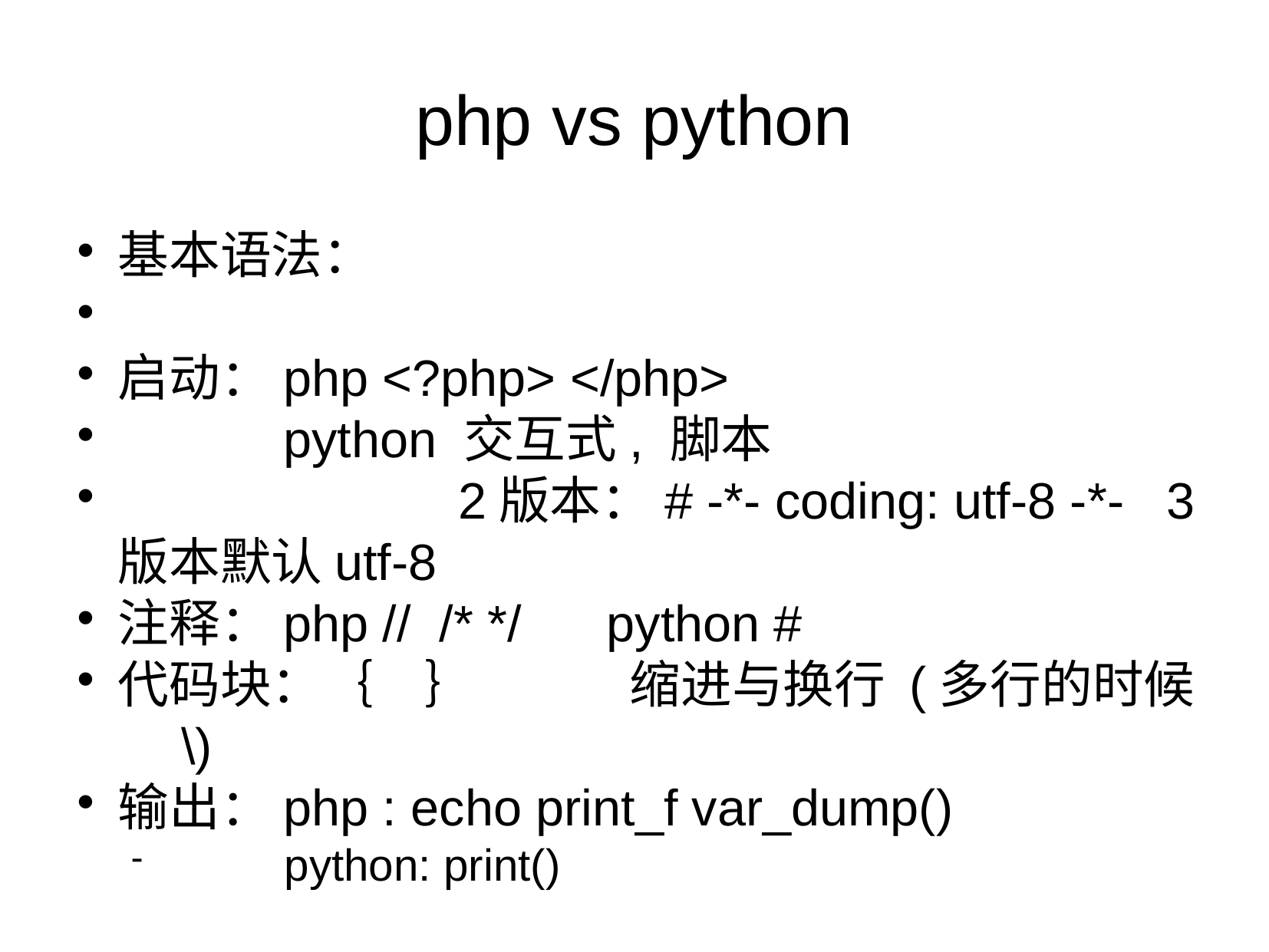

php vs python
基本语法：

启动：php <?php> </php>
　　　python 交互式, 脚本
           	   　2版本：# -*- coding: utf-8 -*-   3版本默认utf-8
注释：php //  /* */      python #
代码块：｛　｝　　　缩进与换行 (多行的时候　\)
输出：php : echo print_f var_dump()
         python: print()